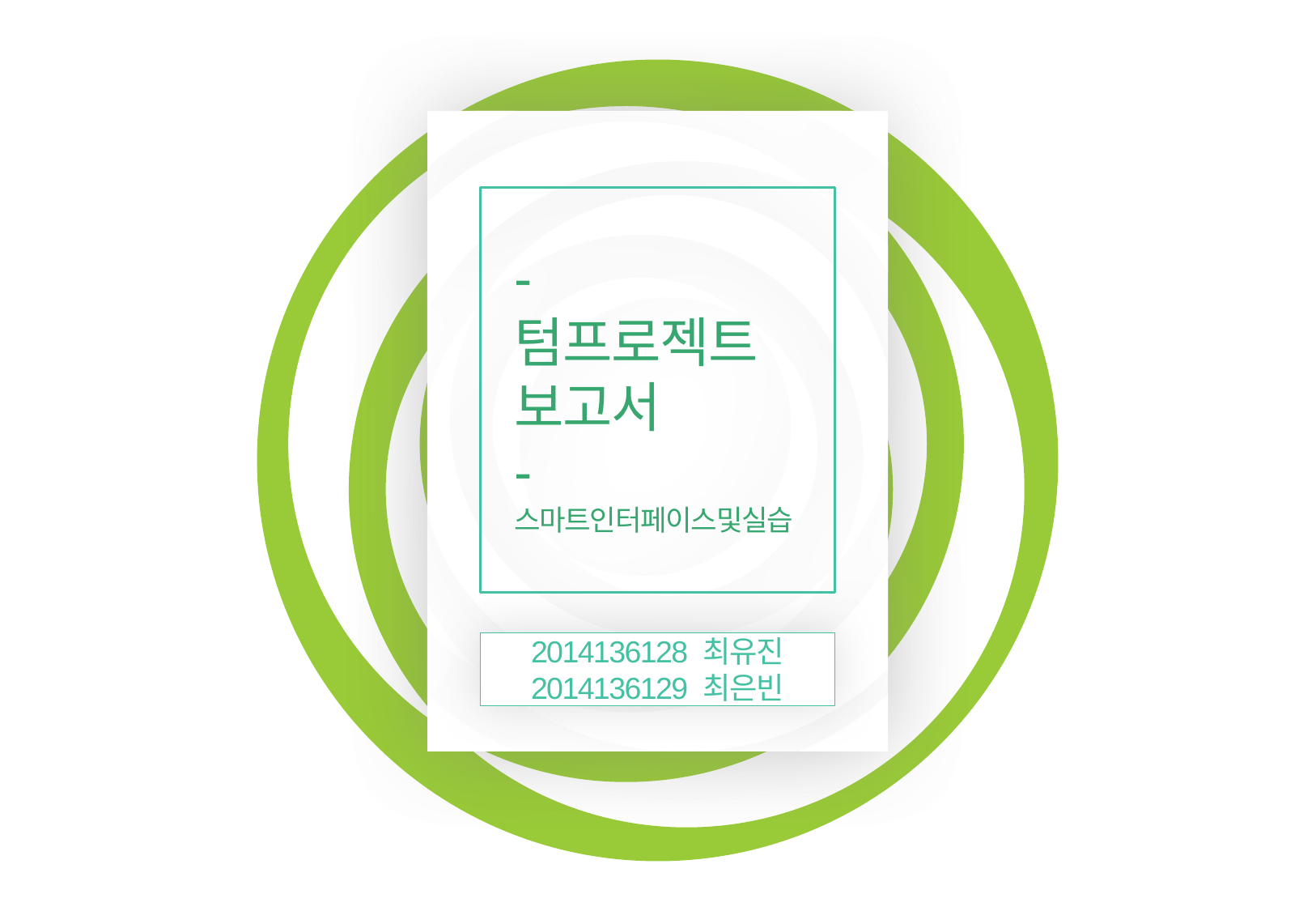

# - 텀프로젝트 보고서 - 스마트인터페이스및실습
2014136128 최유진
2014136129 최은빈